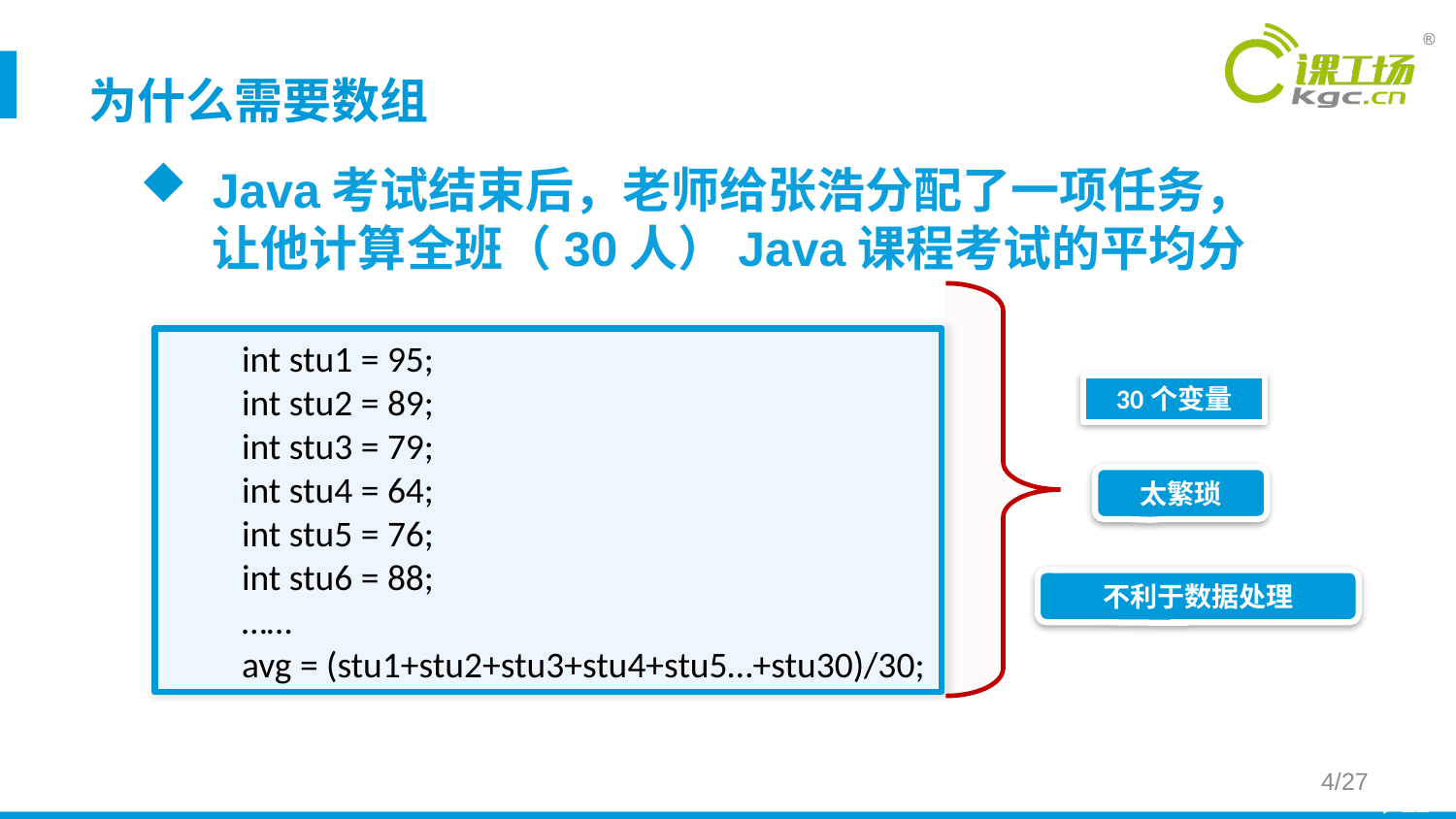

为什么需要数组

Java考试结束后，老师给张浩分配了一项任务，让他计算全班（30人）Java课程考试的平均分

int stu1 = 95;
int stu2 = 89;
int stu3 = 79;
int stu4 = 64;
int stu5 = 76;
int stu6 = 88;
……
avg = (stu1+stu2+stu3+stu4+stu5…+stu30)/30;
30个变量
太繁琐
不利于数据处理
4/27
* / 22